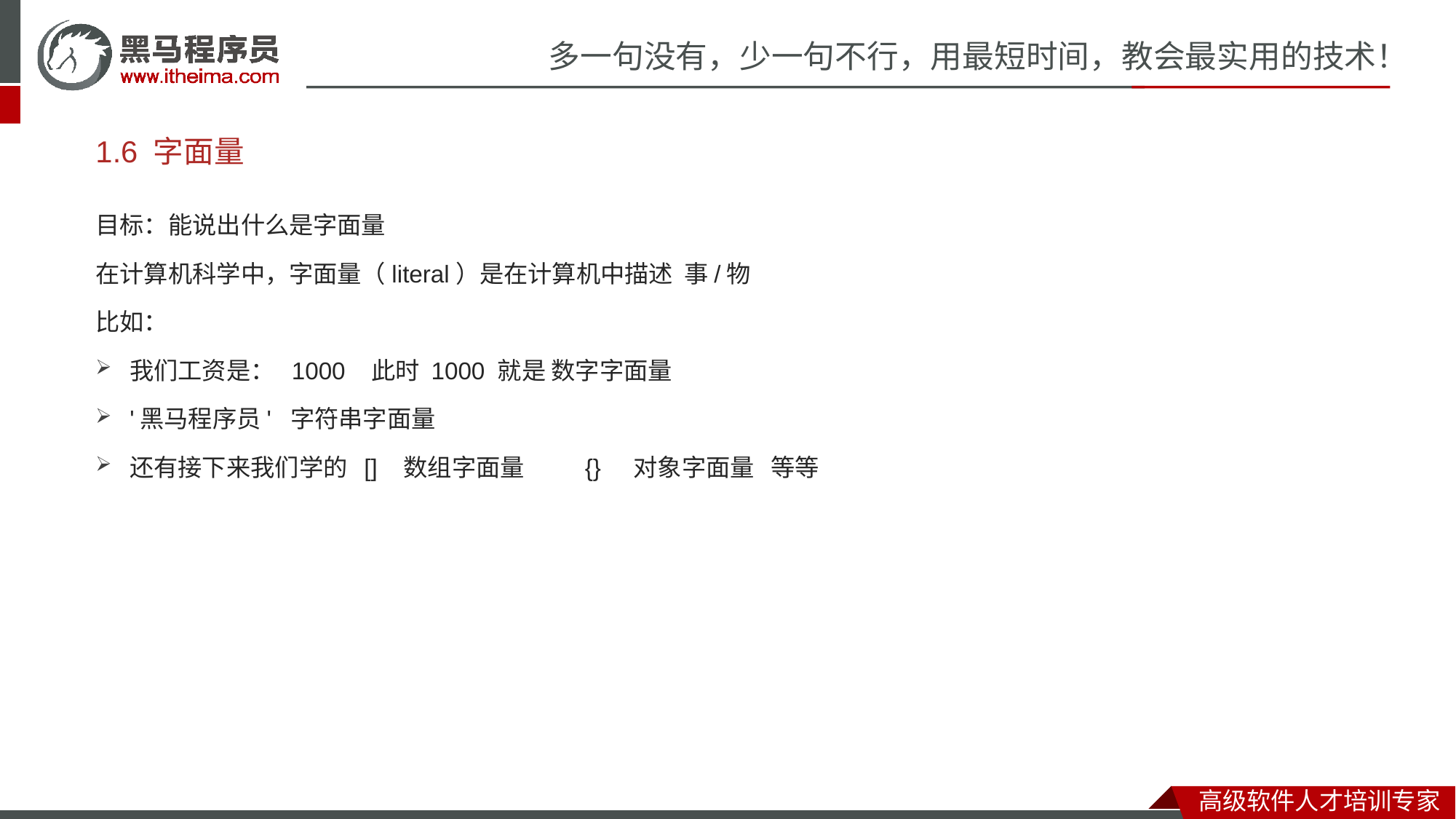

# 1.6 字面量
目标：能说出什么是字面量
在计算机科学中，字面量（literal）是在计算机中描述  事/物
比如：
我们工资是：  1000   此时 1000 就是 数字字面量
'黑马程序员'  字符串字面量
还有接下来我们学的  []   数组字面量          {}    对象字面量   等等